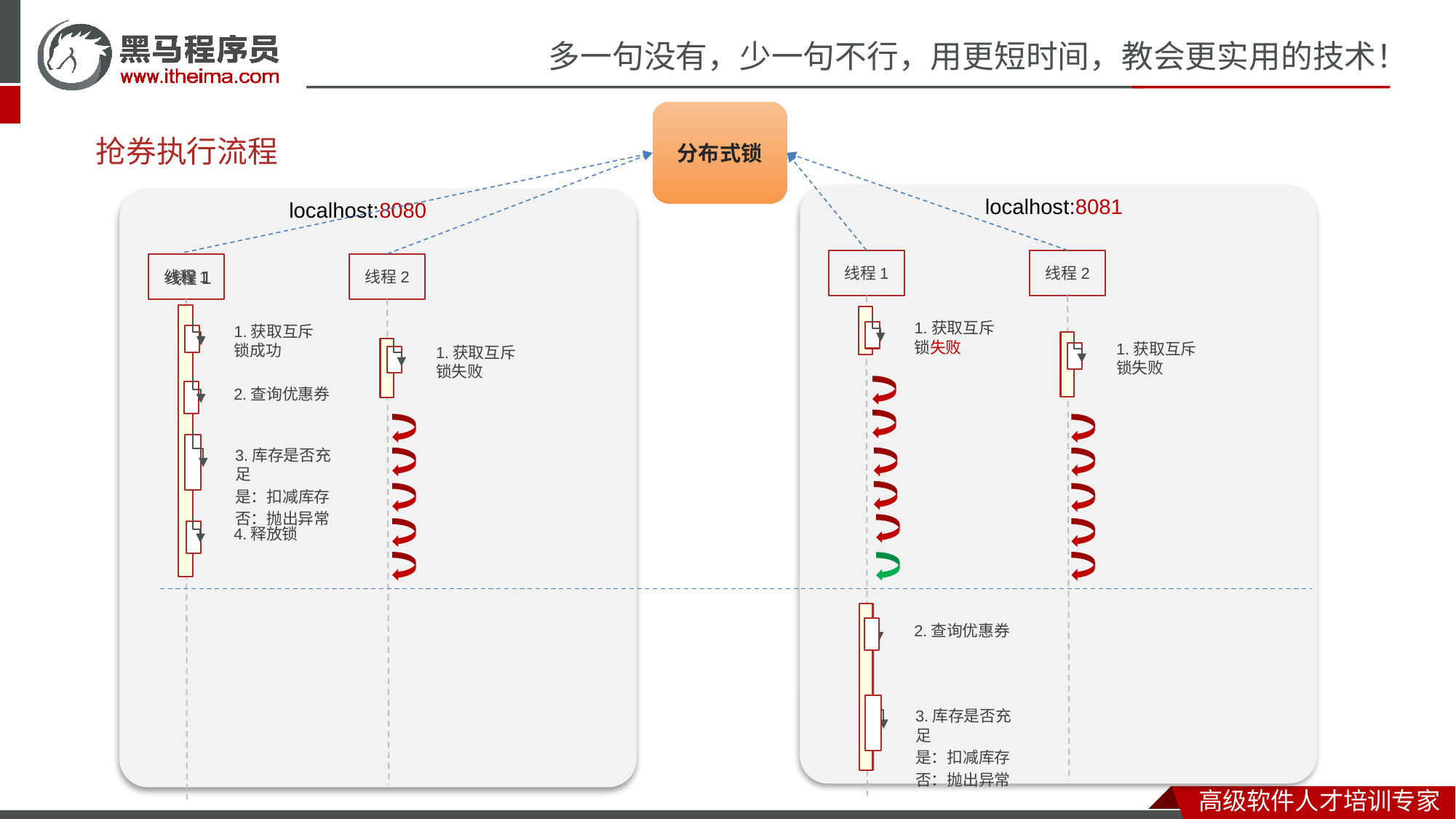

分布式锁
# 抢券执行流程

localhost:8081

localhost:8080
线程1
线程2
线程1
线程2
线程1

1.获取互斥锁失败
1.获取互斥锁成功

1.获取互斥锁失败
1.获取互斥锁失败

2.查询优惠券

3.库存是否充足
是：扣减库存
否：抛出异常

4.释放锁

2.查询优惠券

3.库存是否充足
是：扣减库存
否：抛出异常